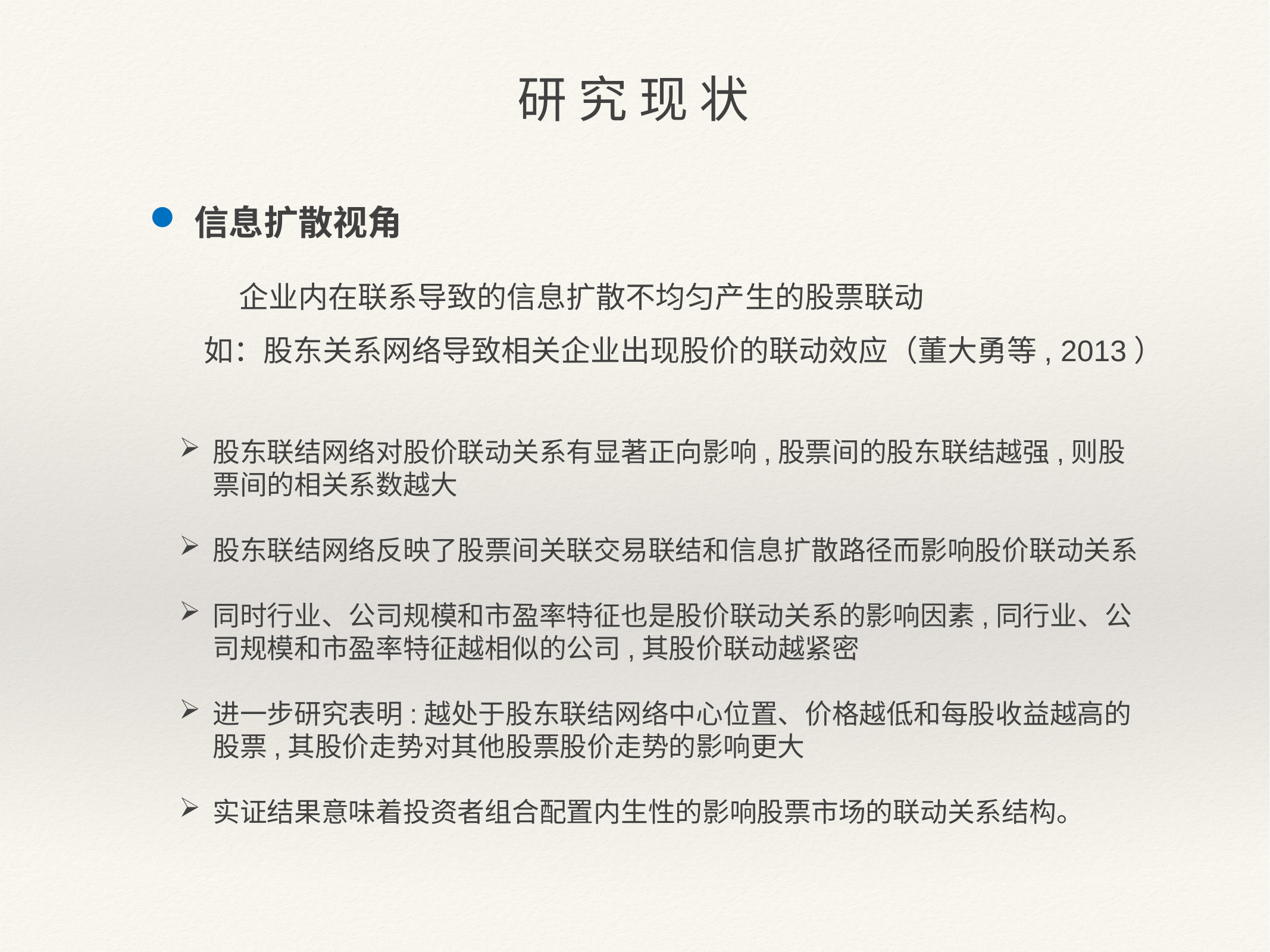

研 究 现 状
信息扩散视角

	企业内在联系导致的信息扩散不均匀产生的股票联动

       如：股东关系网络导致相关企业出现股价的联动效应（董大勇等, 2013）

股东联结网络对股价联动关系有显著正向影响,股票间的股东联结越强,则股票间的相关系数越大

股东联结网络反映了股票间关联交易联结和信息扩散路径而影响股价联动关系

同时行业、公司规模和市盈率特征也是股价联动关系的影响因素,同行业、公司规模和市盈率特征越相似的公司,其股价联动越紧密

进一步研究表明:越处于股东联结网络中心位置、价格越低和每股收益越高的股票,其股价走势对其他股票股价走势的影响更大

实证结果意味着投资者组合配置内生性的影响股票市场的联动关系结构。